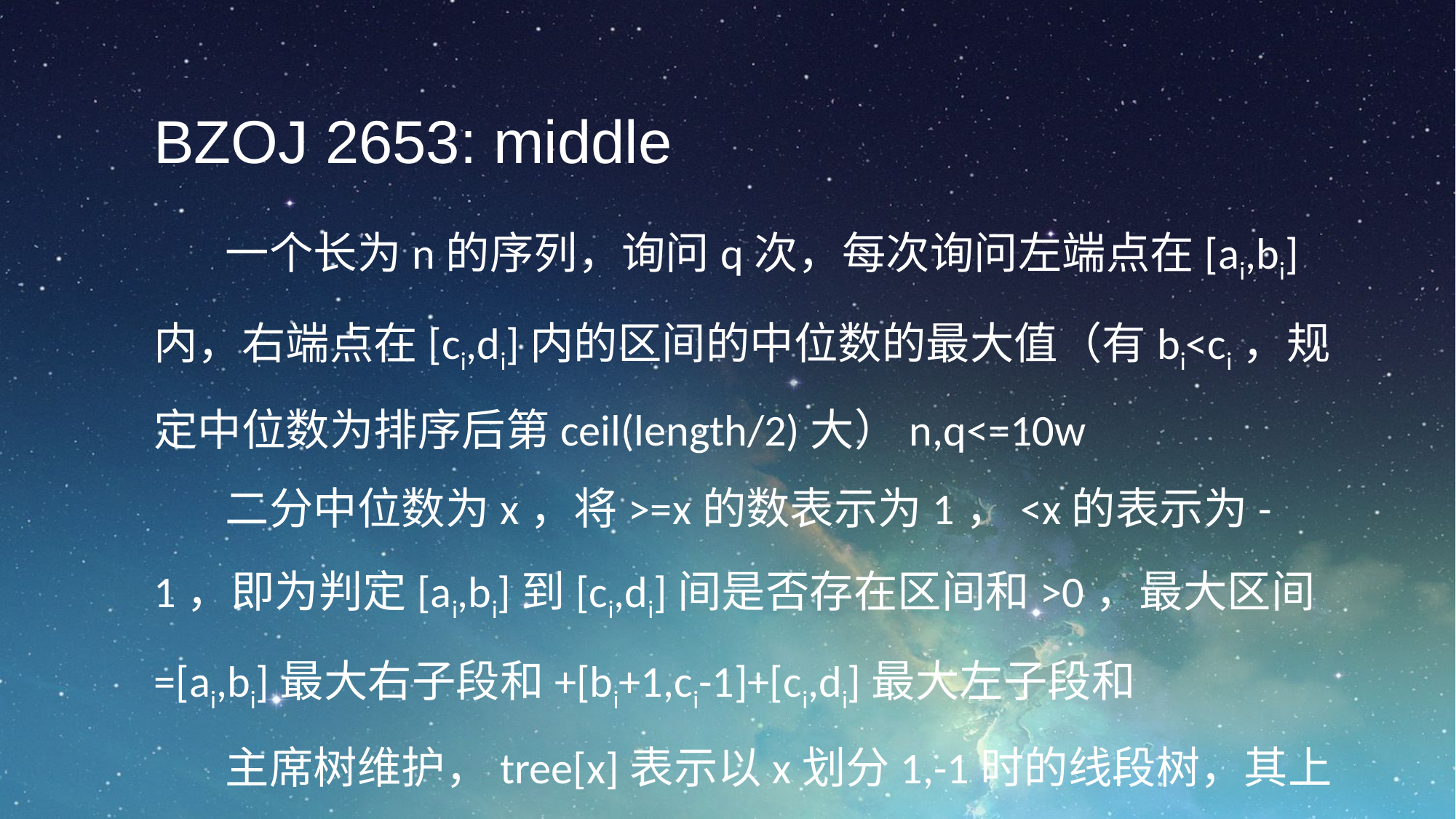

BZOJ 2653: middle
一个长为n的序列，询问q次，每次询问左端点在[ai,bi]内，右端点在[ci,di]内的区间的中位数的最大值（有bi<ci，规定中位数为排序后第ceil(length/2)大）n,q<=10w
二分中位数为x，将>=x的数表示为1，<x的表示为-1，即为判定[ai,bi]到[ci,di]间是否存在区间和>0，最大区间=[ai,bi]最大右子段和+[bi+1,ci-1]+[ci,di]最大左子段和
主席树维护，tree[x]表示以x划分1,-1时的线段树，其上维护左右最大子段和与sum